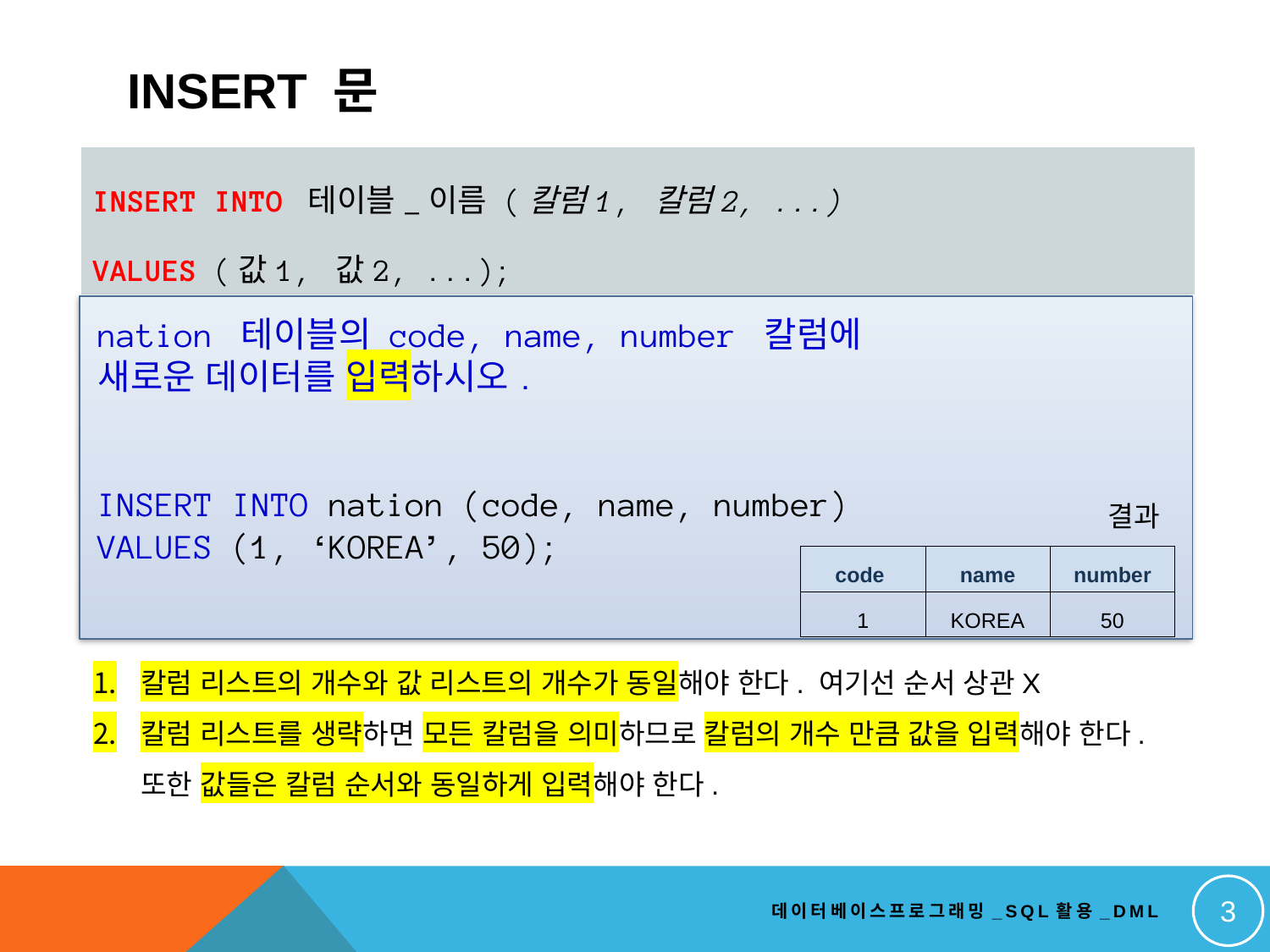

insert 문
| INSERT INTO 테이블\_이름 (칼럼1, 칼럼2, ...) VALUES (값1, 값2, ...); |
| --- |

nation 테이블의 code, name, number 칼럼에
새로운 데이터를 입력하시오.

INSERT INTO nation (code, name, number)
VALUES (1, ‘KOREA’, 50);
결과
| code | name | number |
| --- | --- | --- |
| 1 | KOREA | 50 |
칼럼 리스트의 개수와 값 리스트의 개수가 동일해야 한다. 여기선 순서 상관X
칼럼 리스트를 생략하면 모든 칼럼을 의미하므로 칼럼의 개수 만큼 값을 입력해야 한다. 또한 값들은 칼럼 순서와 동일하게 입력해야 한다.

3
데이터베이스프로그래밍_SQL활용_DML